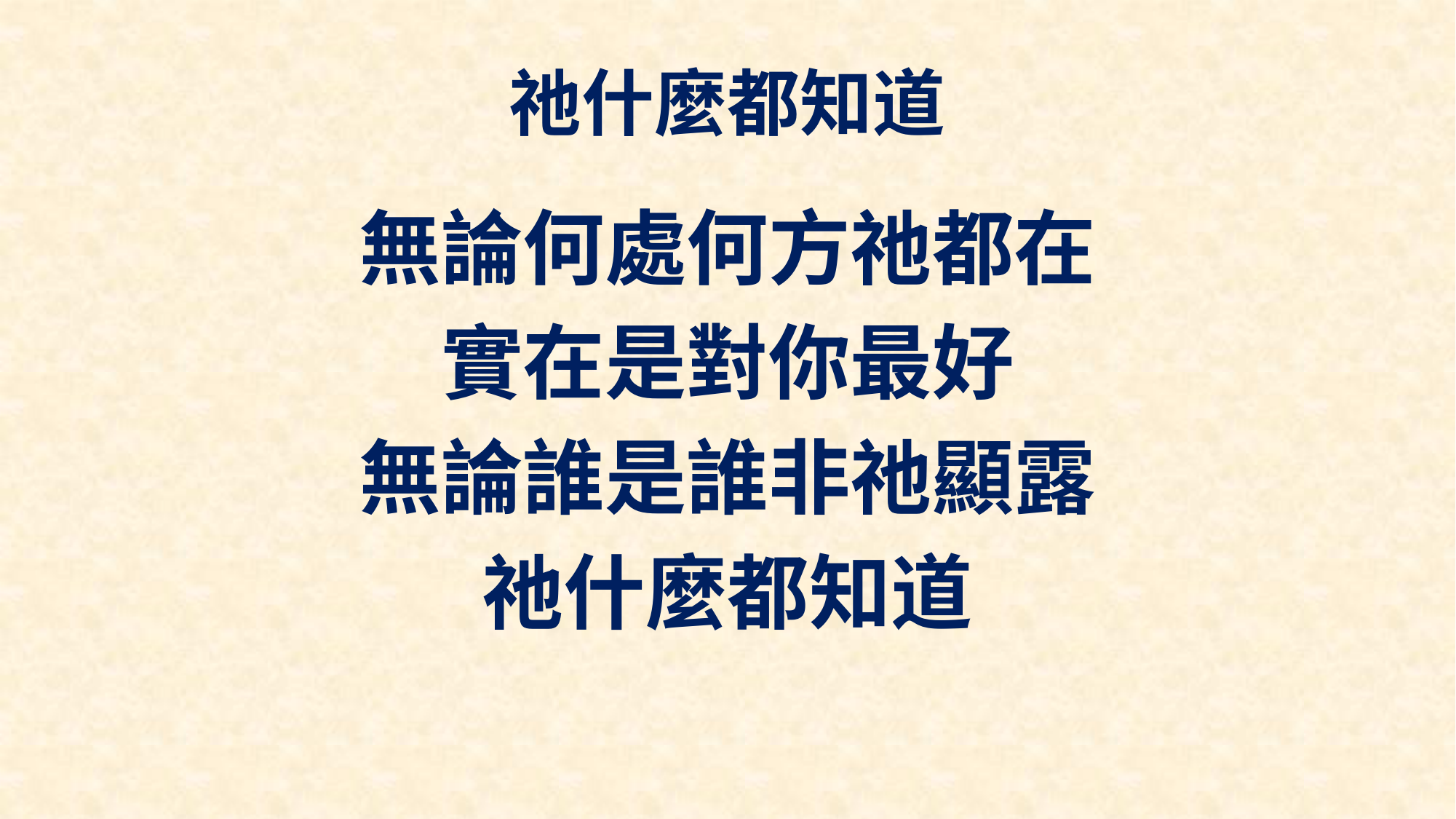

# 祂什麼都知道
無論何處何方祂都在
實在是對你最好
無論誰是誰非祂顯露
祂什麼都知道